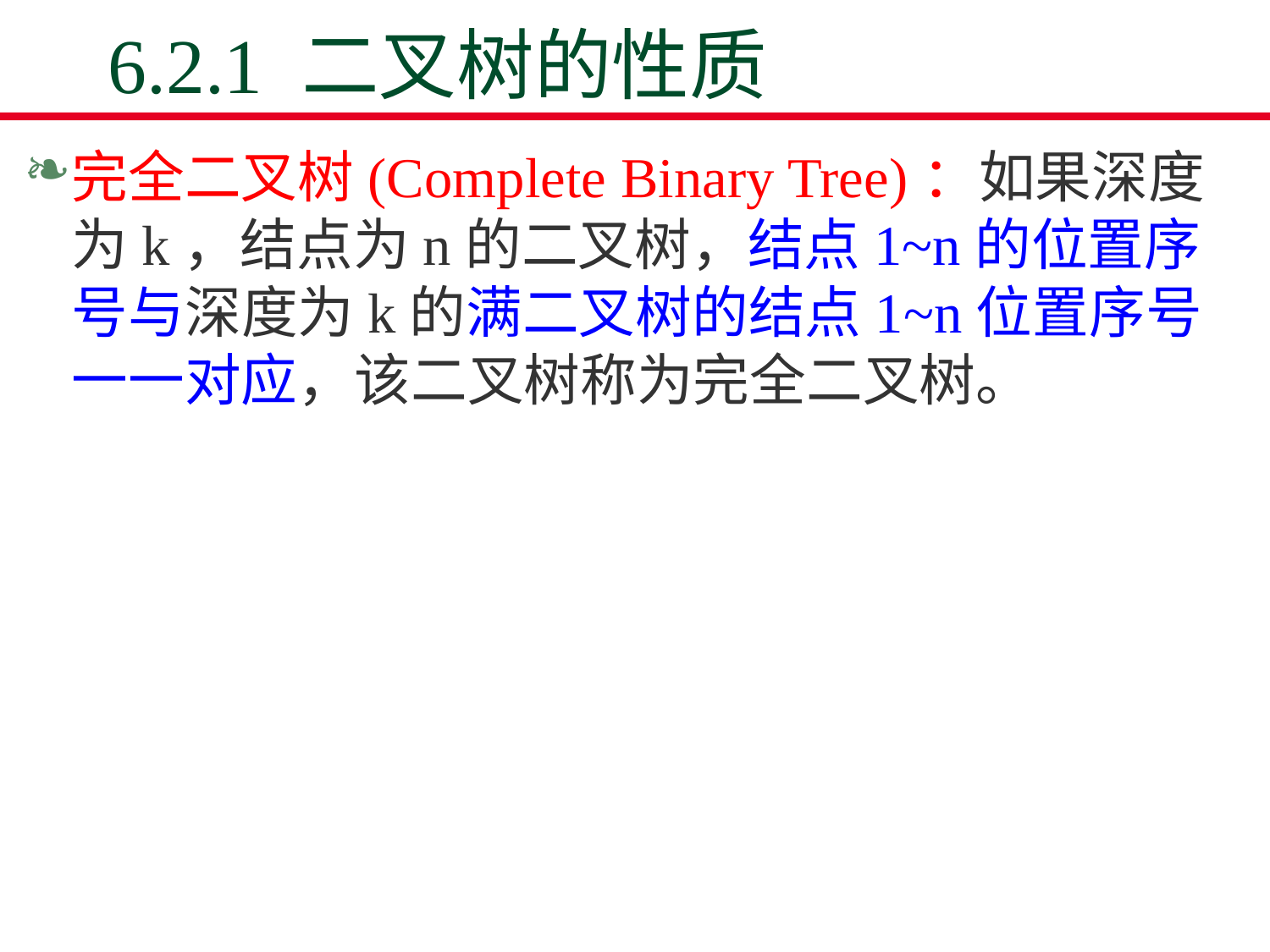

# 6.2.1 二叉树的性质
完全二叉树(Complete Binary Tree)：如果深度为k，结点为n的二叉树，结点1~n的位置序号与深度为k的满二叉树的结点1~n位置序号一一对应，该二叉树称为完全二叉树。